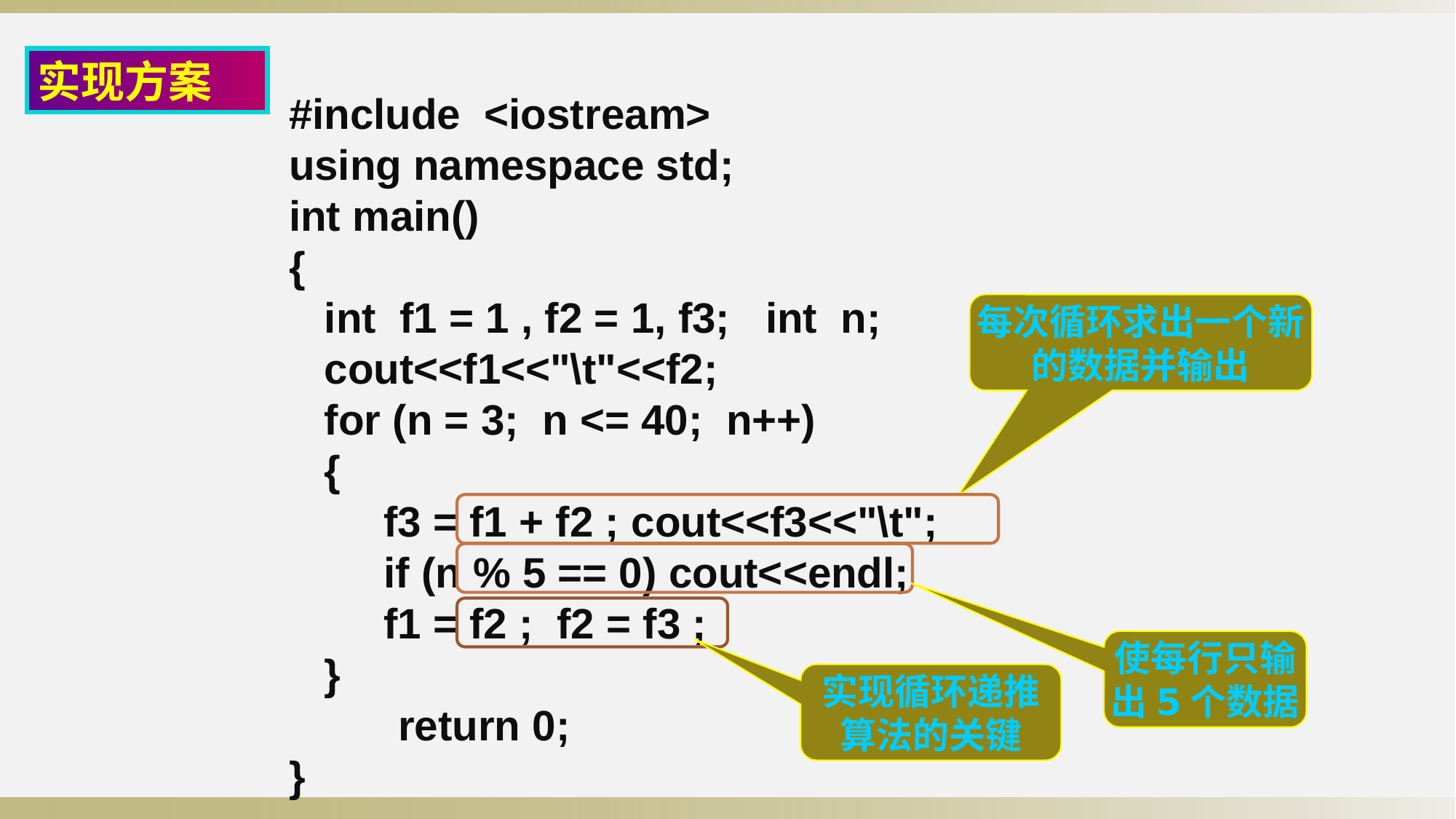

实现方案
#include  <iostream>
using namespace std;
int main()
{
   int  f1 = 1 , f2 = 1, f3;   int  n;
   cout<<f1<<"\t"<<f2;
   for (n = 3;  n <= 40;  n++)
   {
        f3 = f1 + f2 ; cout<<f3<<"\t";
        if (n % 5 == 0) cout<<endl;
        f1 = f2 ;  f2 = f3 ;
   }
	return 0;
}
每次循环求出一个新的数据并输出

使每行只输出5个数据
实现循环递推算法的关键